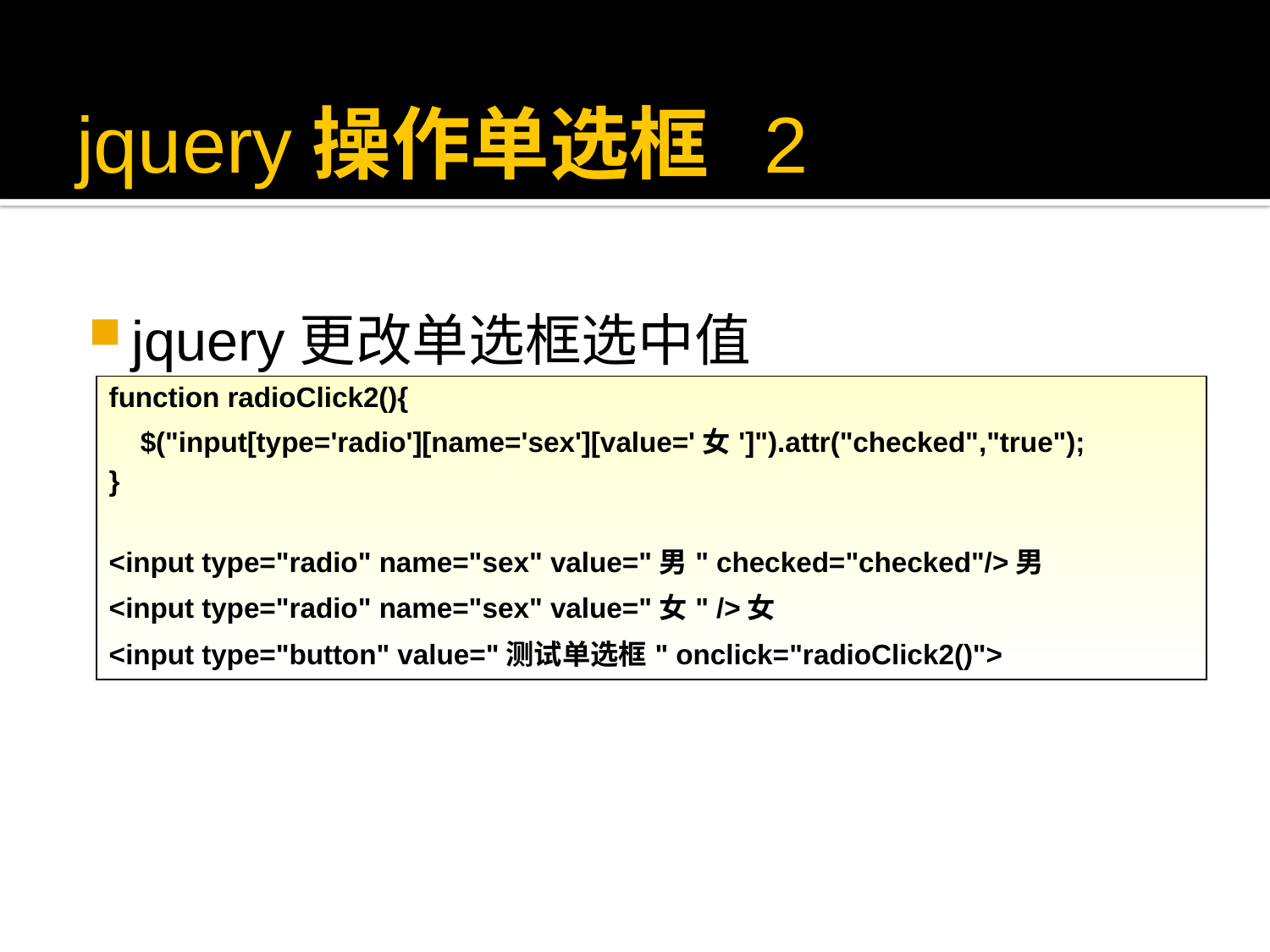

# jquery操作单选框  2
jquery更改单选框选中值
| function radioClick2(){ $("input[type='radio'][name='sex'][value='女']").attr("checked","true"); } <input type="radio" name="sex" value="男" checked="checked"/>男 <input type="radio" name="sex" value="女" />女 <input type="button" value="测试单选框" onclick="radioClick2()"> |
| --- |